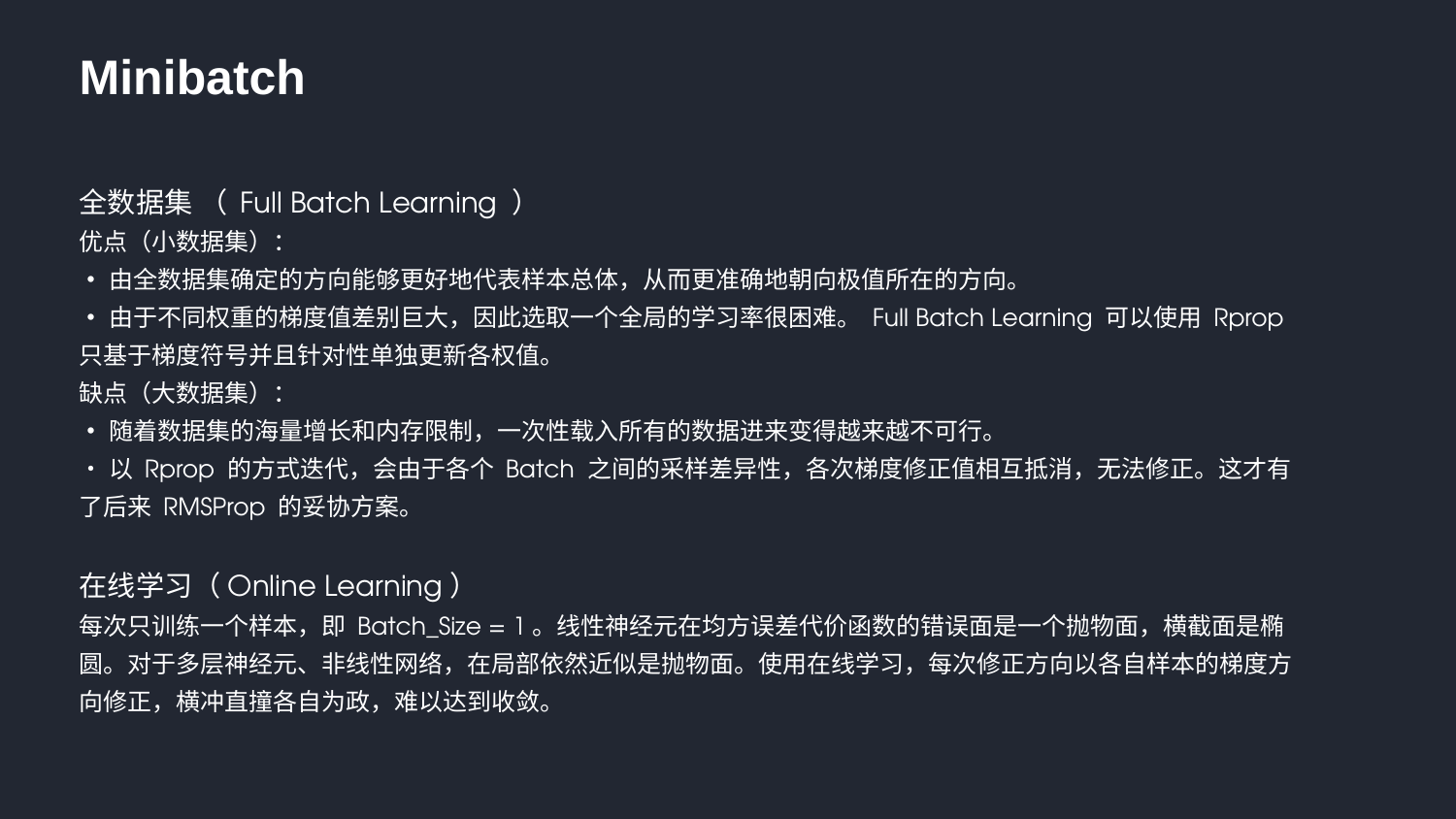

Minibatch
全数据集 （ Full Batch Learning ）
优点（小数据集）：
•由全数据集确定的方向能够更好地代表样本总体，从而更准确地朝向极值所在的方向。
•由于不同权重的梯度值差别巨大，因此选取一个全局的学习率很困难。 Full Batch Learning 可以使用 Rprop 只基于梯度符号并且针对性单独更新各权值。
缺点（大数据集）：
•随着数据集的海量增长和内存限制，一次性载入所有的数据进来变得越来越不可行。
•以 Rprop 的方式迭代，会由于各个 Batch 之间的采样差异性，各次梯度修正值相互抵消，无法修正。这才有了后来 RMSProp 的妥协方案。

在线学习（Online Learning）
每次只训练一个样本，即 Batch_Size = 1。线性神经元在均方误差代价函数的错误面是一个抛物面，横截面是椭圆。对于多层神经元、非线性网络，在局部依然近似是抛物面。使用在线学习，每次修正方向以各自样本的梯度方向修正，横冲直撞各自为政，难以达到收敛。